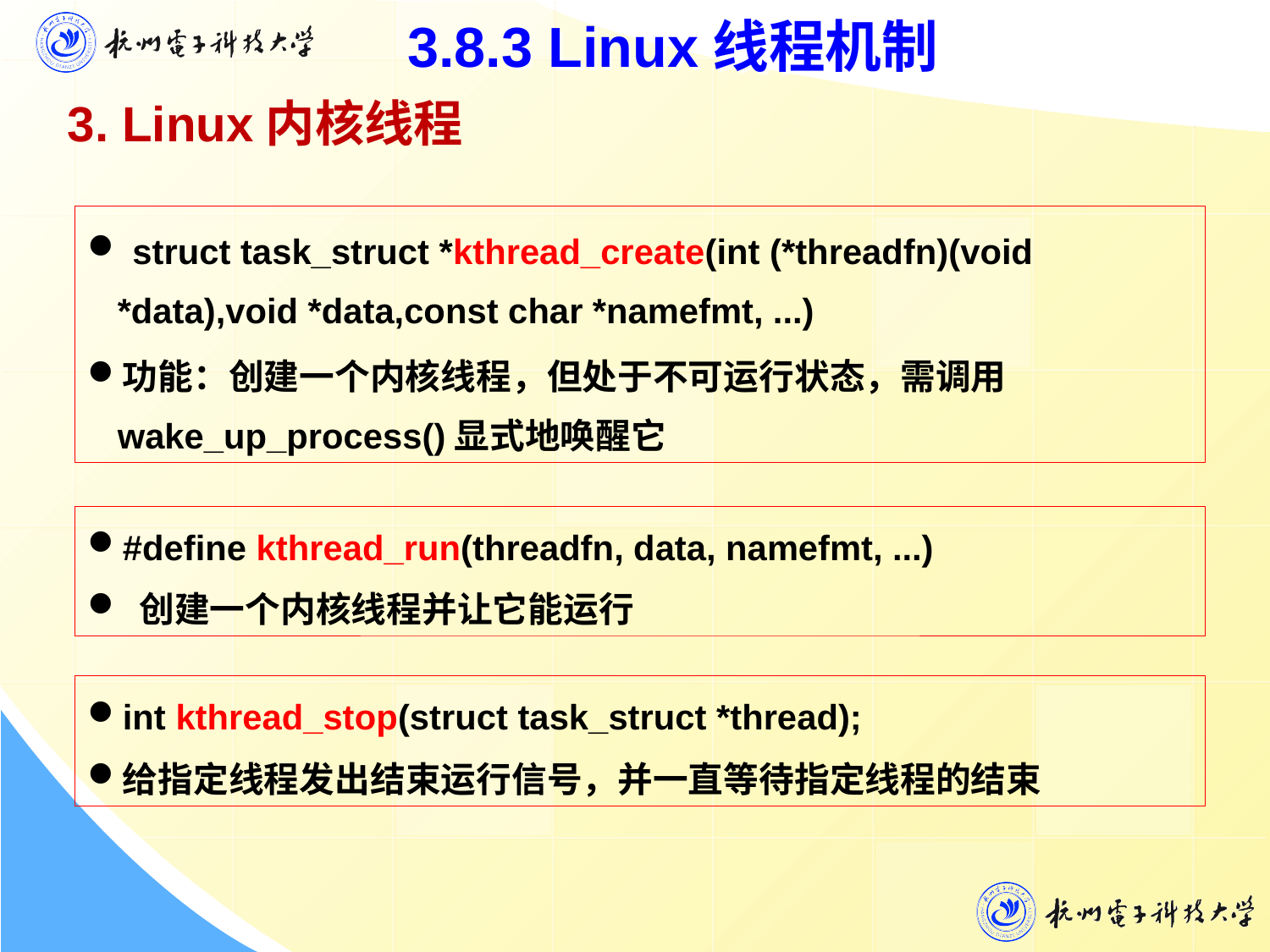

3.8.3 Linux线程机制
3. Linux内核线程
 struct task_struct *kthread_create(int (*threadfn)(void *data),void *data,const char *namefmt, ...)
功能：创建一个内核线程，但处于不可运行状态，需调用wake_up_process()显式地唤醒它
#define kthread_run(threadfn, data, namefmt, ...)
 创建一个内核线程并让它能运行
int kthread_stop(struct task_struct *thread);
给指定线程发出结束运行信号，并一直等待指定线程的结束